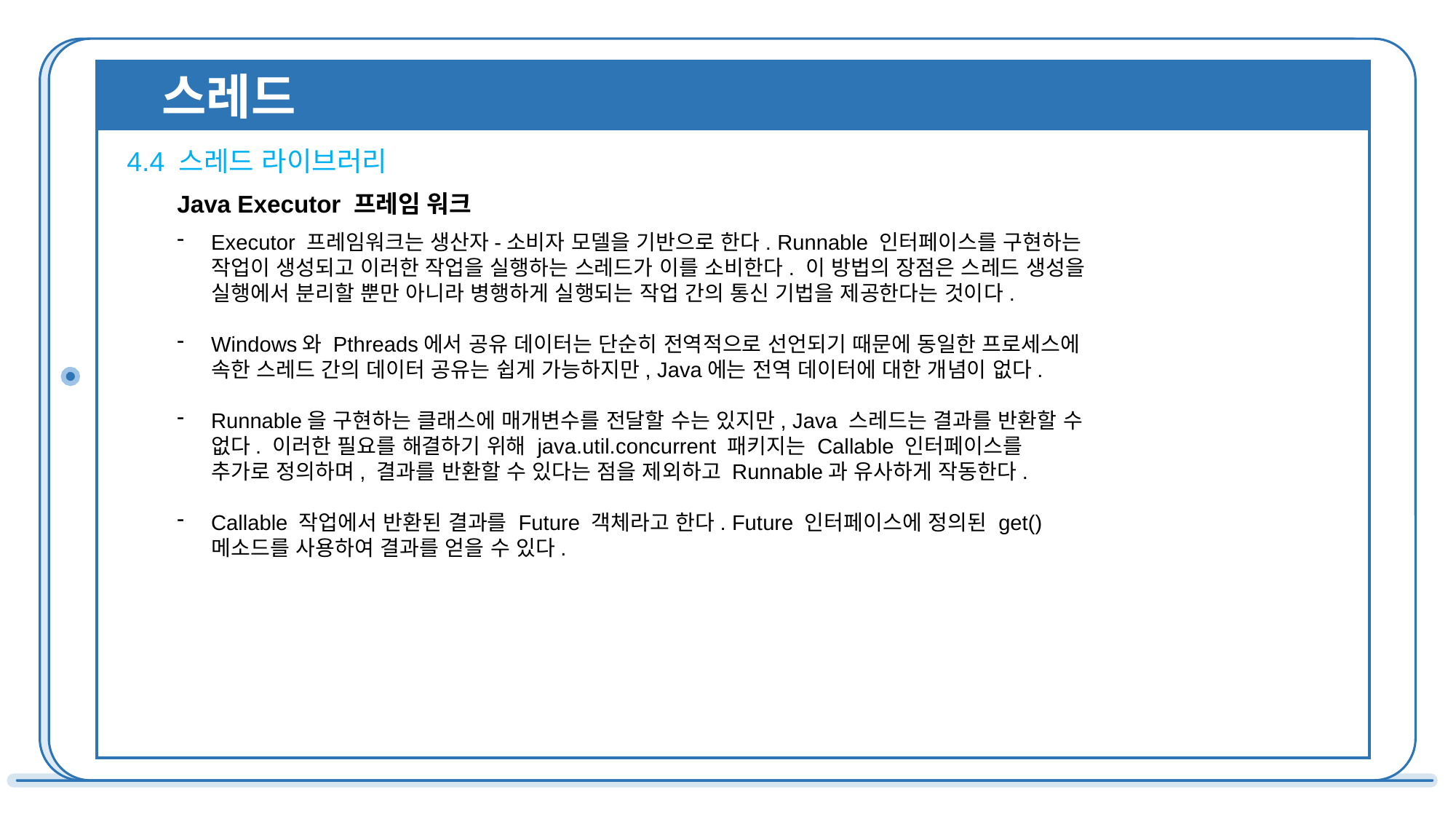

스레드

4.4 스레드 라이브러리
Java Executor 프레임 워크
Executor 프레임워크는 생산자-소비자 모델을 기반으로 한다. Runnable 인터페이스를 구현하는 작업이 생성되고 이러한 작업을 실행하는 스레드가 이를 소비한다. 이 방법의 장점은 스레드 생성을 실행에서 분리할 뿐만 아니라 병행하게 실행되는 작업 간의 통신 기법을 제공한다는 것이다.

Windows와 Pthreads에서 공유 데이터는 단순히 전역적으로 선언되기 때문에 동일한 프로세스에 속한 스레드 간의 데이터 공유는 쉽게 가능하지만, Java에는 전역 데이터에 대한 개념이 없다.

Runnable을 구현하는 클래스에 매개변수를 전달할 수는 있지만, Java 스레드는 결과를 반환할 수 없다. 이러한 필요를 해결하기 위해 java.util.concurrent 패키지는 Callable 인터페이스를 추가로 정의하며, 결과를 반환할 수 있다는 점을 제외하고 Runnable과 유사하게 작동한다.

Callable 작업에서 반환된 결과를 Future 객체라고 한다. Future 인터페이스에 정의된 get() 메소드를 사용하여 결과를 얻을 수 있다.